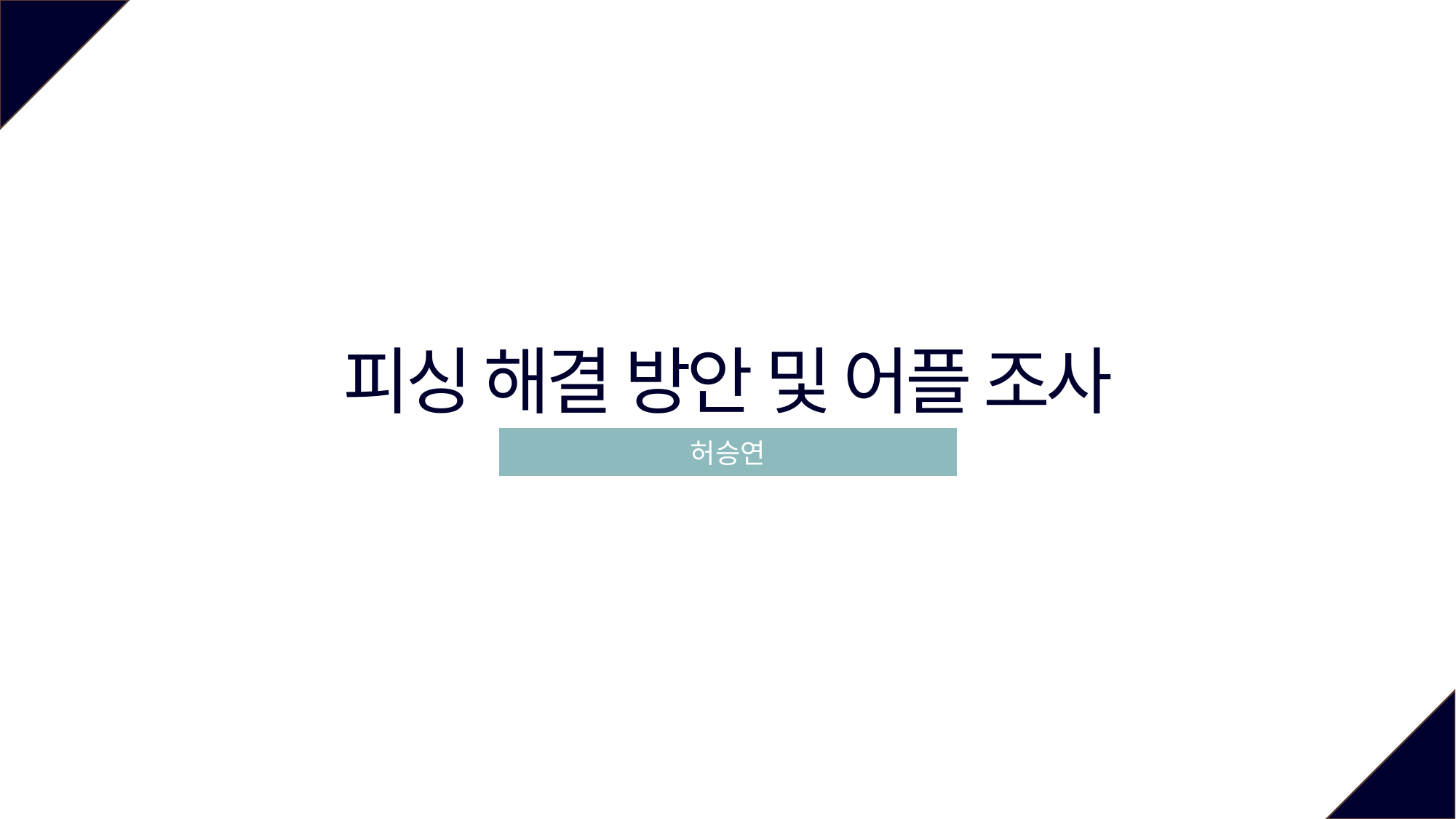

피싱 해결 방안 및 어플 조사
허승연